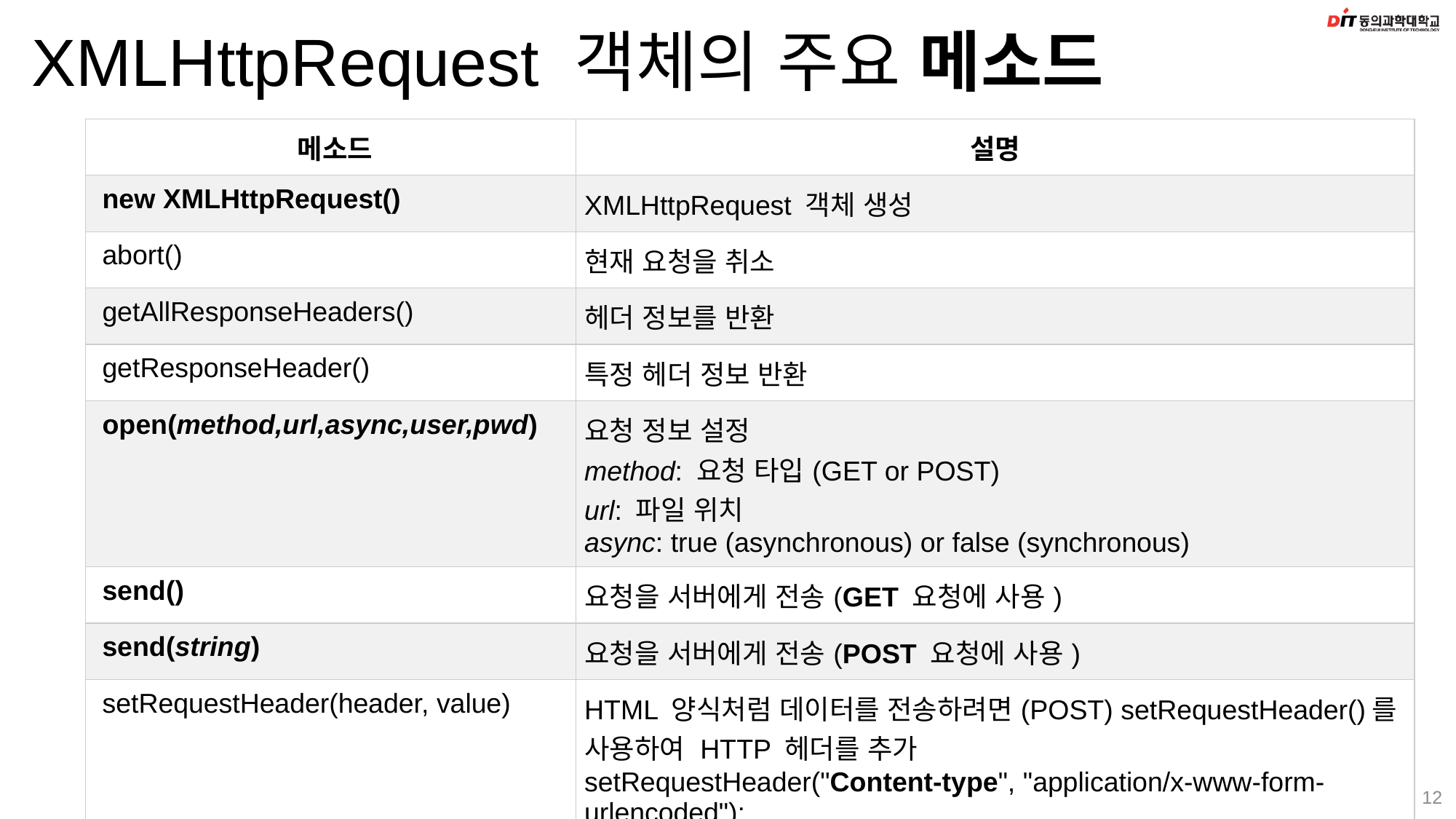

# XMLHttpRequest 객체의 주요 메소드
| 메소드 | 설명 |
| --- | --- |
| new XMLHttpRequest() | XMLHttpRequest 객체 생성 |
| abort() | 현재 요청을 취소 |
| getAllResponseHeaders() | 헤더 정보를 반환 |
| getResponseHeader() | 특정 헤더 정보 반환 |
| open(method,url,async,user,pwd) | 요청 정보 설정 method: 요청 타입(GET or POST) url: 파일 위치 async: true (asynchronous) or false (synchronous) |
| send() | 요청을 서버에게 전송(GET 요청에 사용) |
| send(string) | 요청을 서버에게 전송(POST 요청에 사용) |
| setRequestHeader(header, value) | HTML 양식처럼 데이터를 전송하려면(POST) setRequestHeader()를 사용하여 HTTP 헤더를 추가 setRequestHeader("Content-type", "application/x-www-form-urlencoded"); |
12